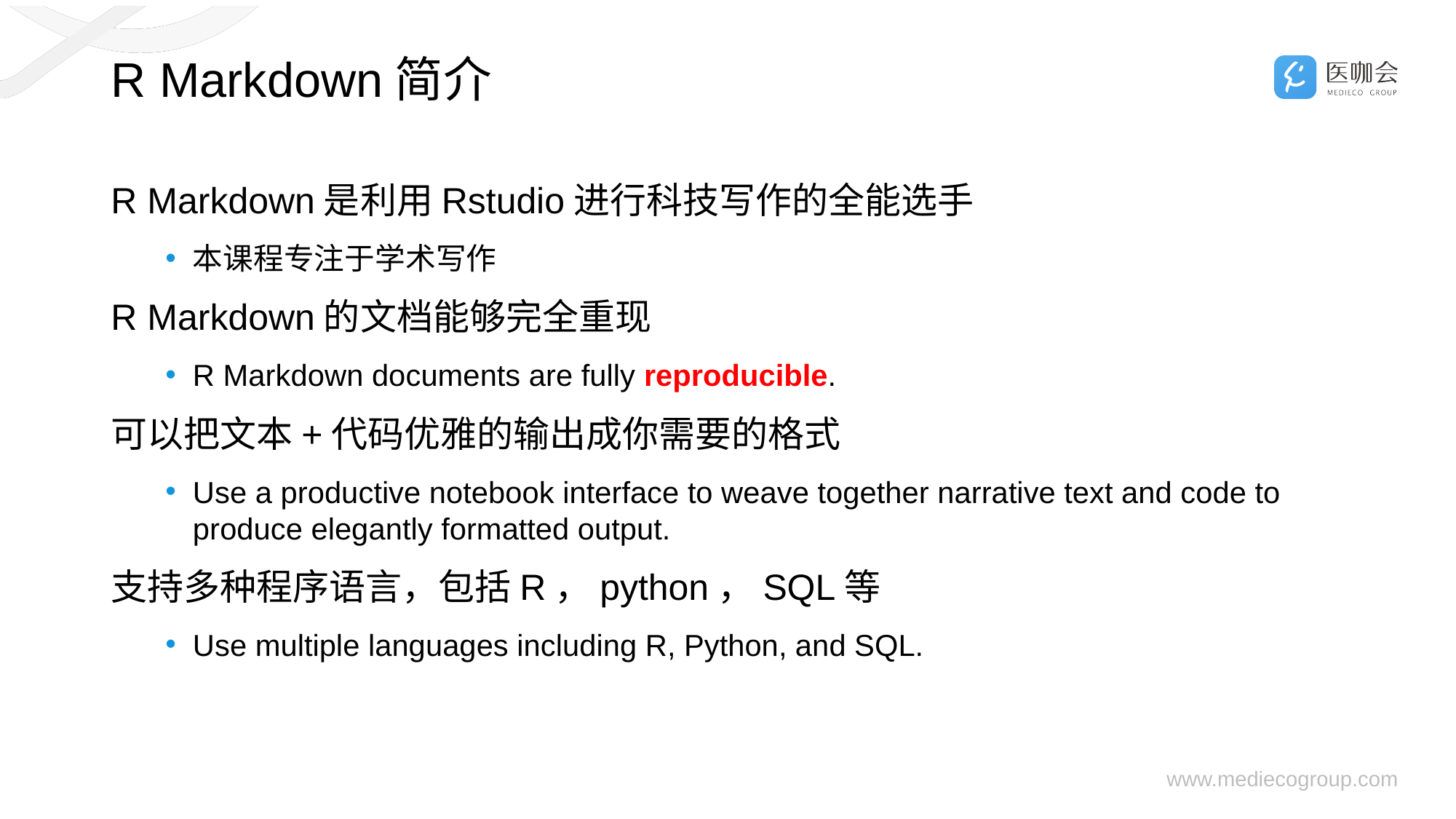

# R Markdown简介
R Markdown是利用Rstudio进行科技写作的全能选手
本课程专注于学术写作
R Markdown的文档能够完全重现
R Markdown documents are fully reproducible.
可以把文本+代码优雅的输出成你需要的格式
Use a productive notebook interface to weave together narrative text and code to produce elegantly formatted output.
支持多种程序语言，包括R，python，SQL等
Use multiple languages including R, Python, and SQL.